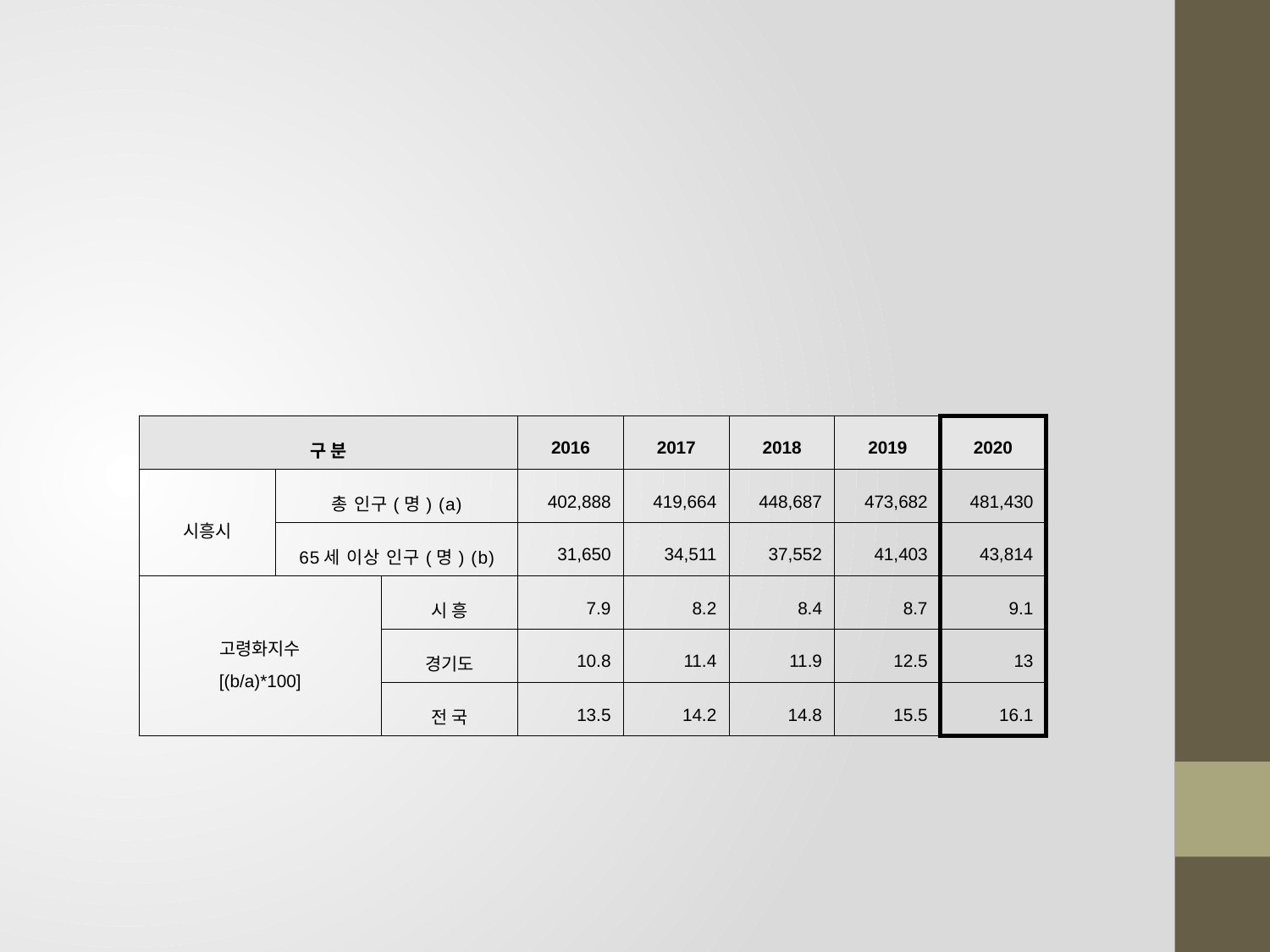

#

| 구 분 |  |  | 2016 | 2017 | 2018 | 2019 | 2020 |
| --- | --- | --- | --- | --- | --- | --- | --- |
| 시흥시 | 총 인구(명) (a) |  | 402,888 | 419,664 | 448,687 | 473,682 | 481,430 |
|  | 65세 이상 인구(명) (b) |  | 31,650 | 34,511 | 37,552 | 41,403 | 43,814 |
| 고령화지수 [(b/a)\*100] |  | 시 흥 | 7.9 | 8.2 | 8.4 | 8.7 | 9.1 |
|  |  | 경기도 | 10.8 | 11.4 | 11.9 | 12.5 | 13 |
|  |  | 전 국 | 13.5 | 14.2 | 14.8 | 15.5 | 16.1 |